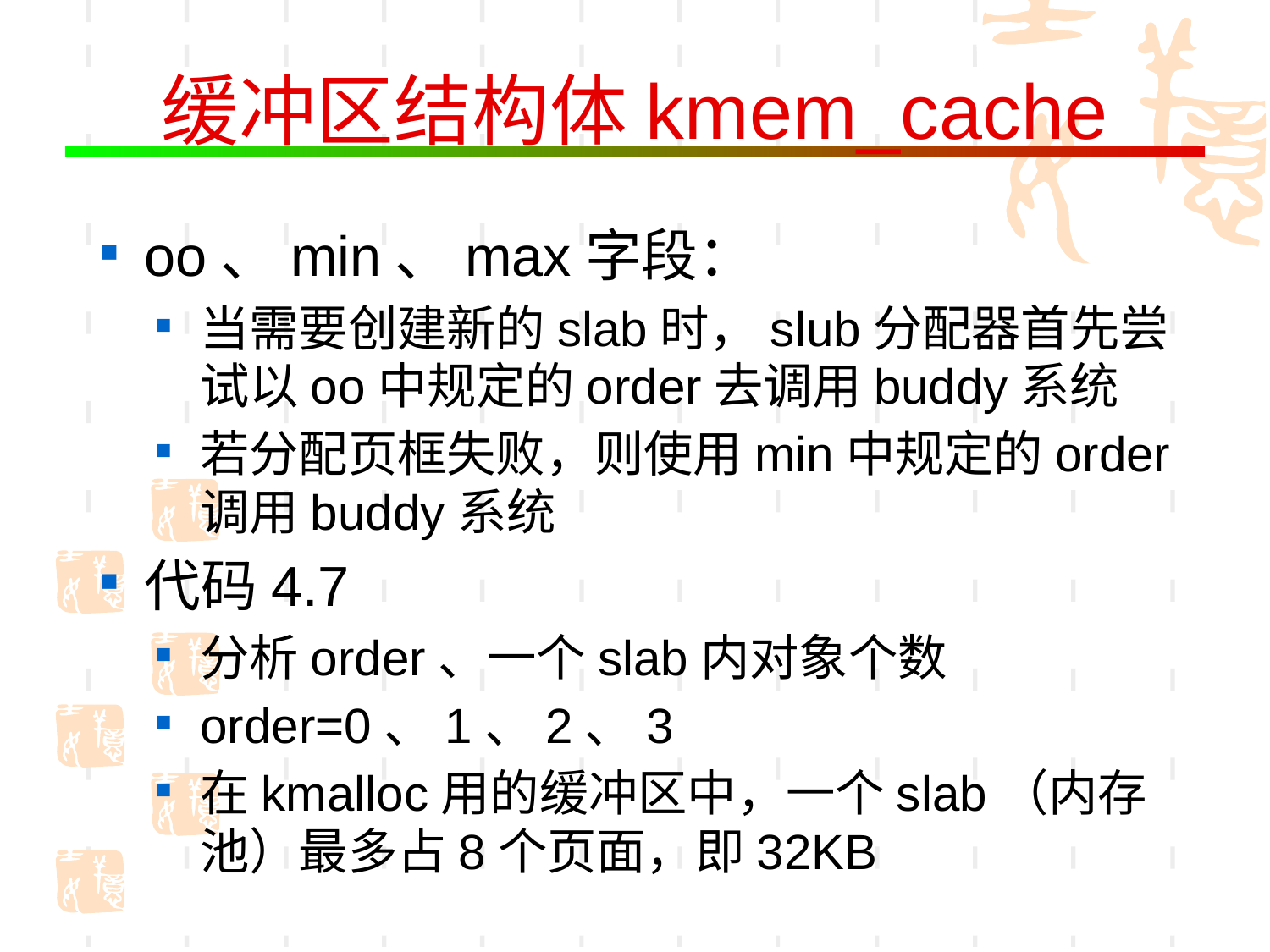

# 缓冲区结构体kmem_cache
oo、min、max字段：
当需要创建新的slab时，slub分配器首先尝试以oo中规定的order去调用buddy系统
若分配页框失败，则使用min中规定的order调用buddy系统
代码4.7
分析order、一个slab内对象个数
order=0、1、2、3
在kmalloc用的缓冲区中，一个slab（内存池）最多占8个页面，即32KB